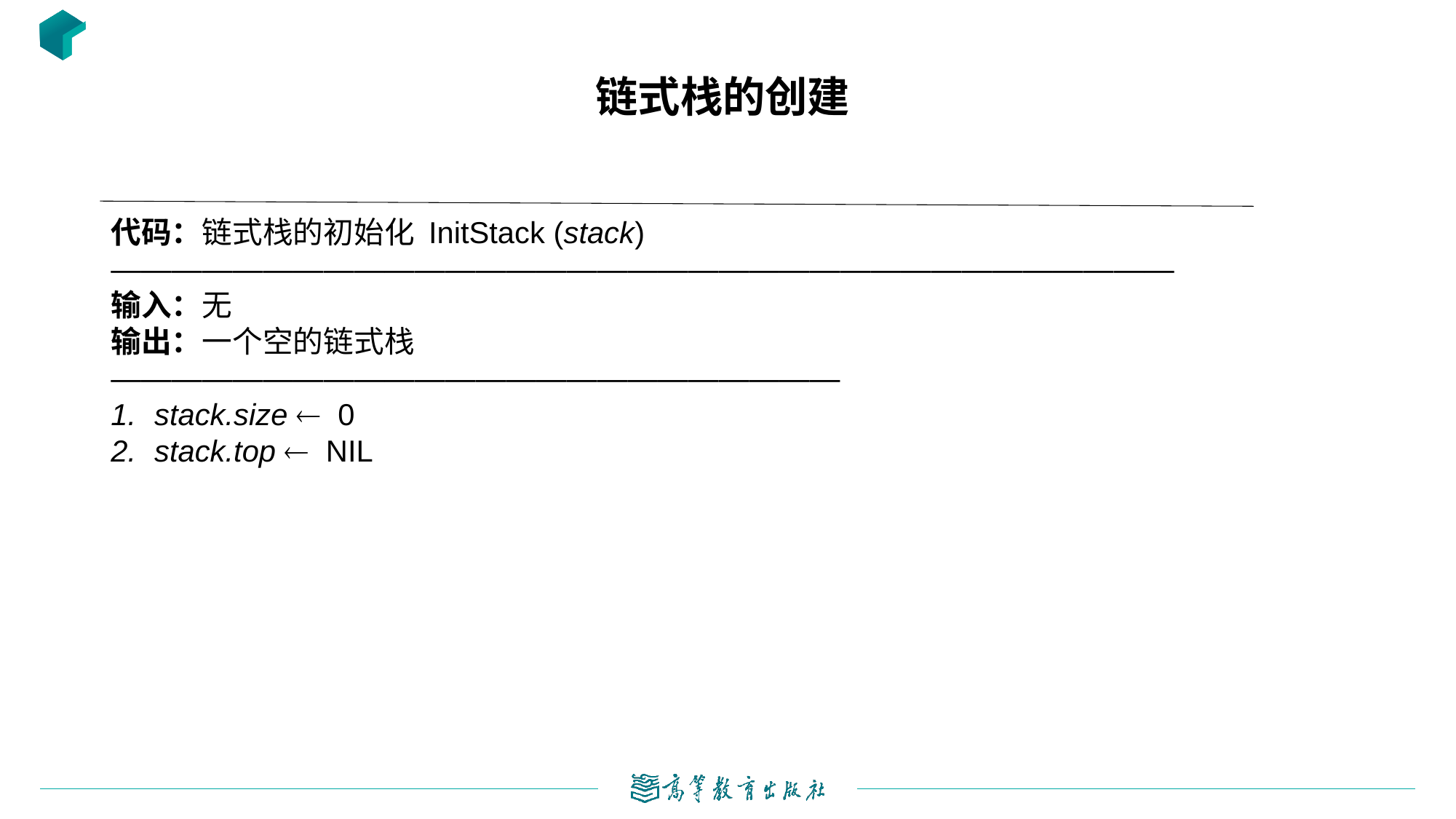

# 链式栈的创建
代码：链式栈的初始化 InitStack (stack)
———————————————————————————————————
输入：无
输出：一个空的链式栈
————————————————————————
stack.size ←  0
stack.top ←  NIL